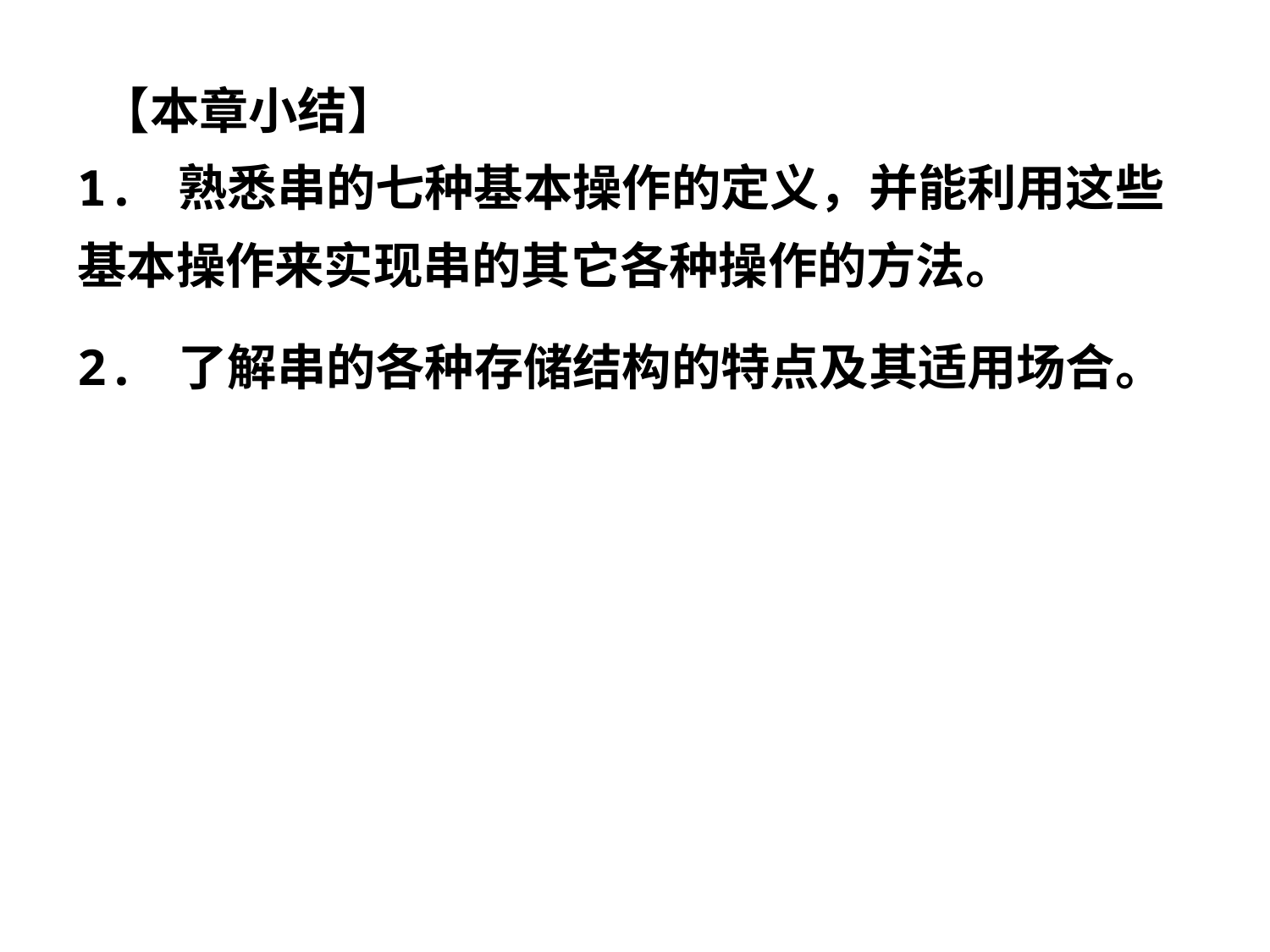

【本章小结】
1. 熟悉串的七种基本操作的定义，并能利用这些基本操作来实现串的其它各种操作的方法。
2. 了解串的各种存储结构的特点及其适用场合。